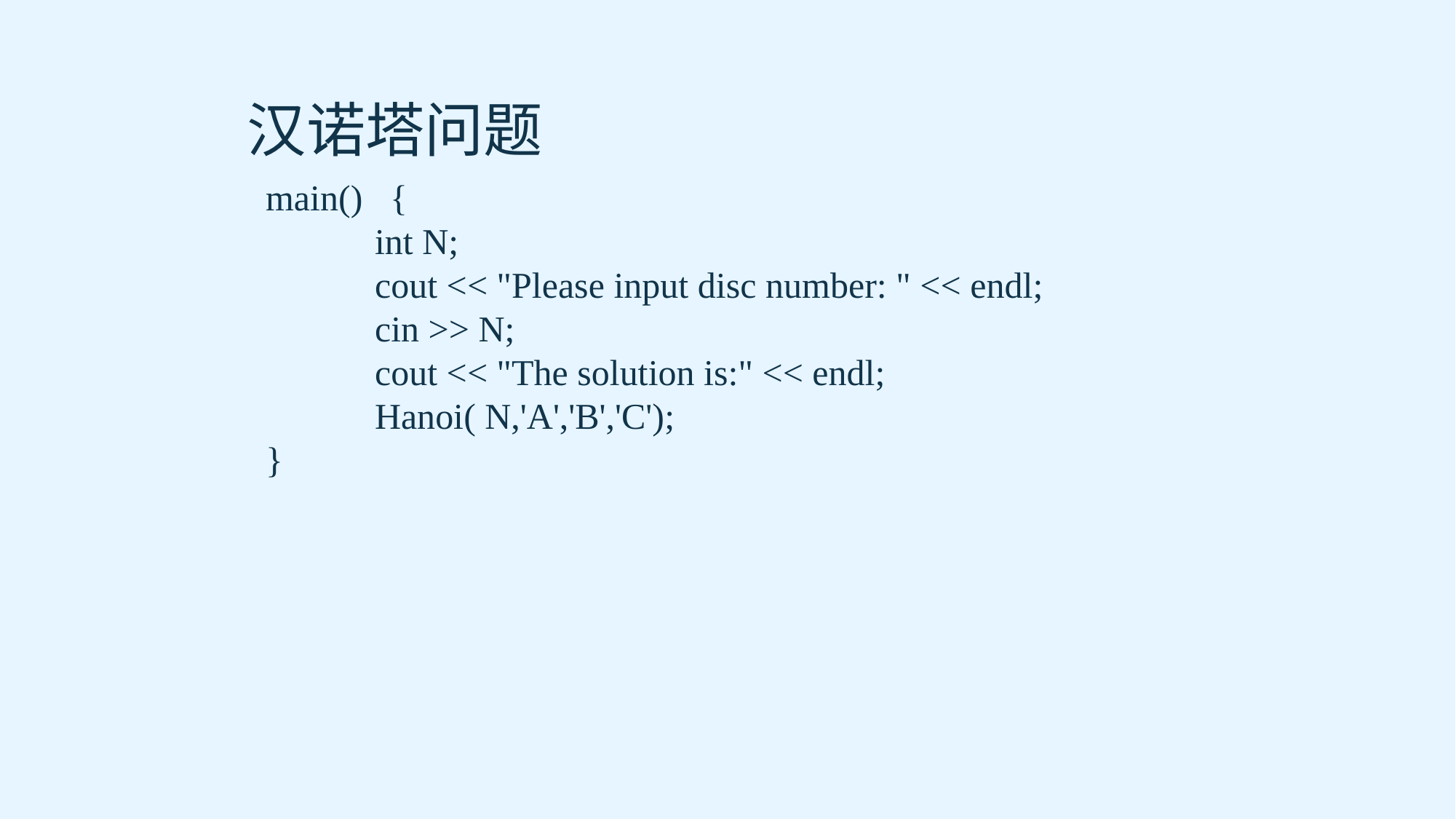

汉诺塔问题
main()   {
	int N;
	cout << "Please input disc number: " << endl;
	cin >> N;
	cout << "The solution is:" << endl;
	Hanoi( N,'A','B','C');
}